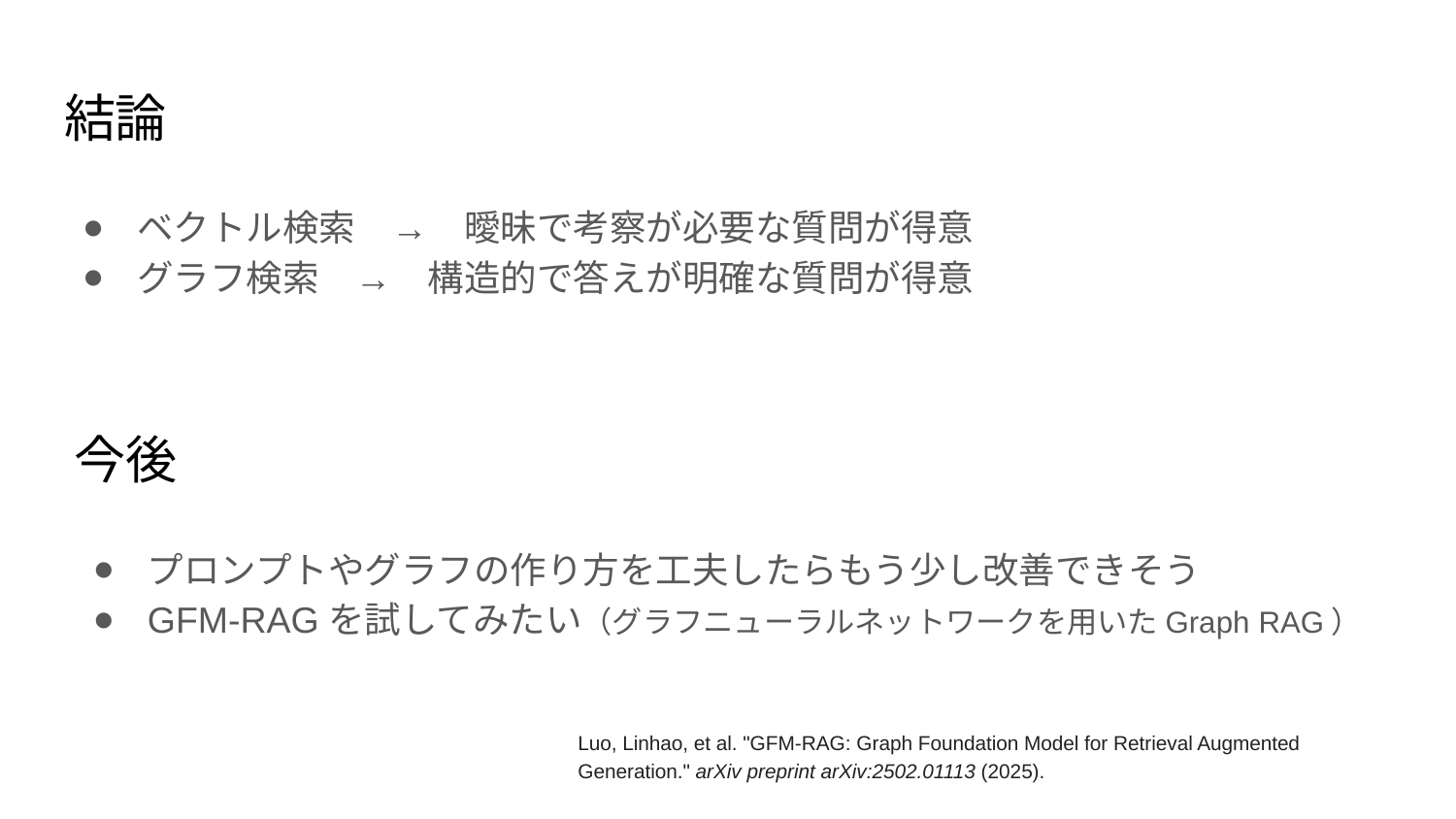

# 結論
ベクトル検索　→　曖昧で考察が必要な質問が得意
グラフ検索　→　構造的で答えが明確な質問が得意
今後
プロンプトやグラフの作り方を工夫したらもう少し改善できそう
GFM-RAGを試してみたい（グラフニューラルネットワークを用いたGraph RAG）
Luo, Linhao, et al. "GFM-RAG: Graph Foundation Model for Retrieval Augmented Generation." arXiv preprint arXiv:2502.01113 (2025).